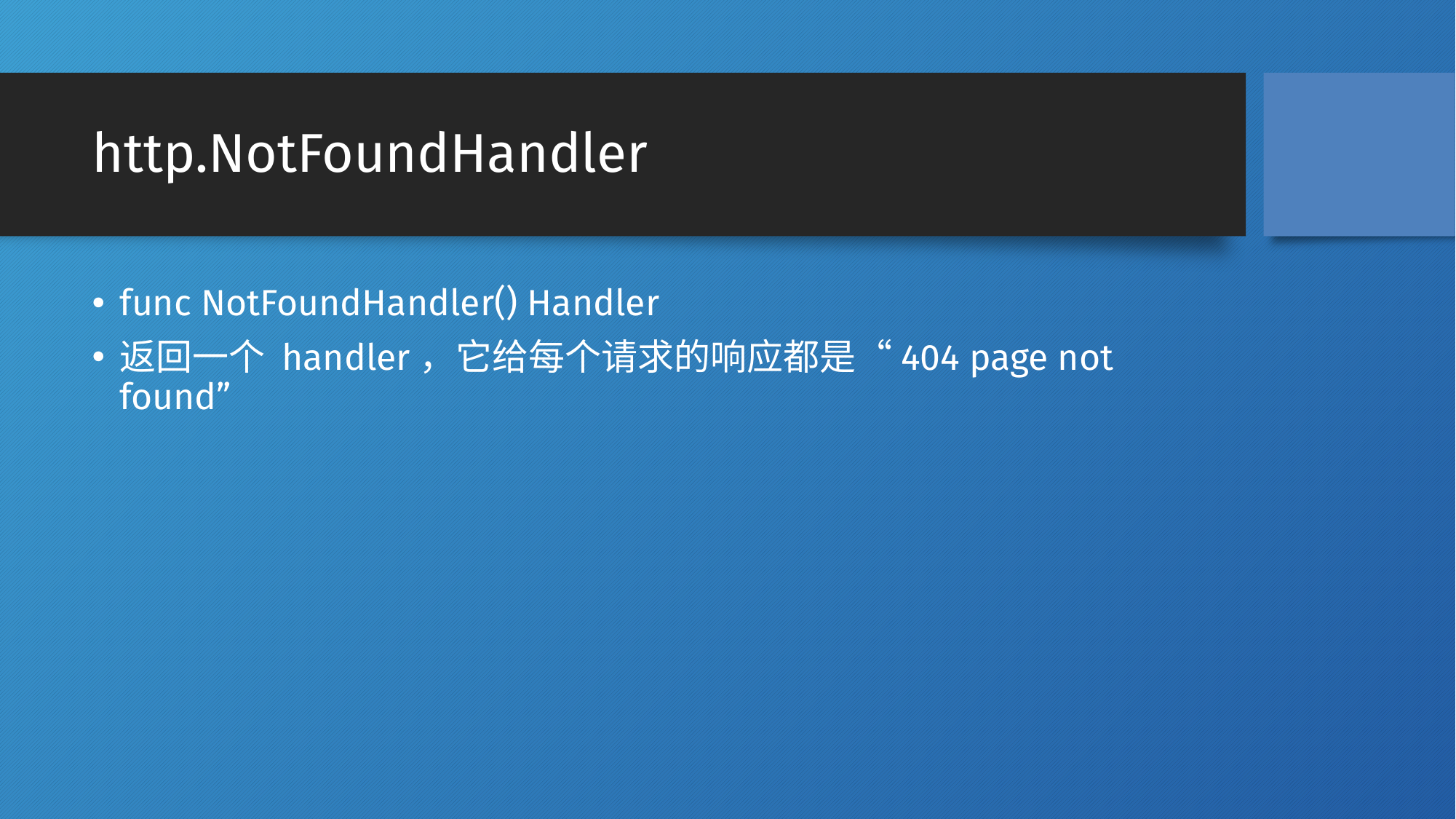

# http.NotFoundHandler
func NotFoundHandler() Handler
返回一个 handler，它给每个请求的响应都是“404 page not found”